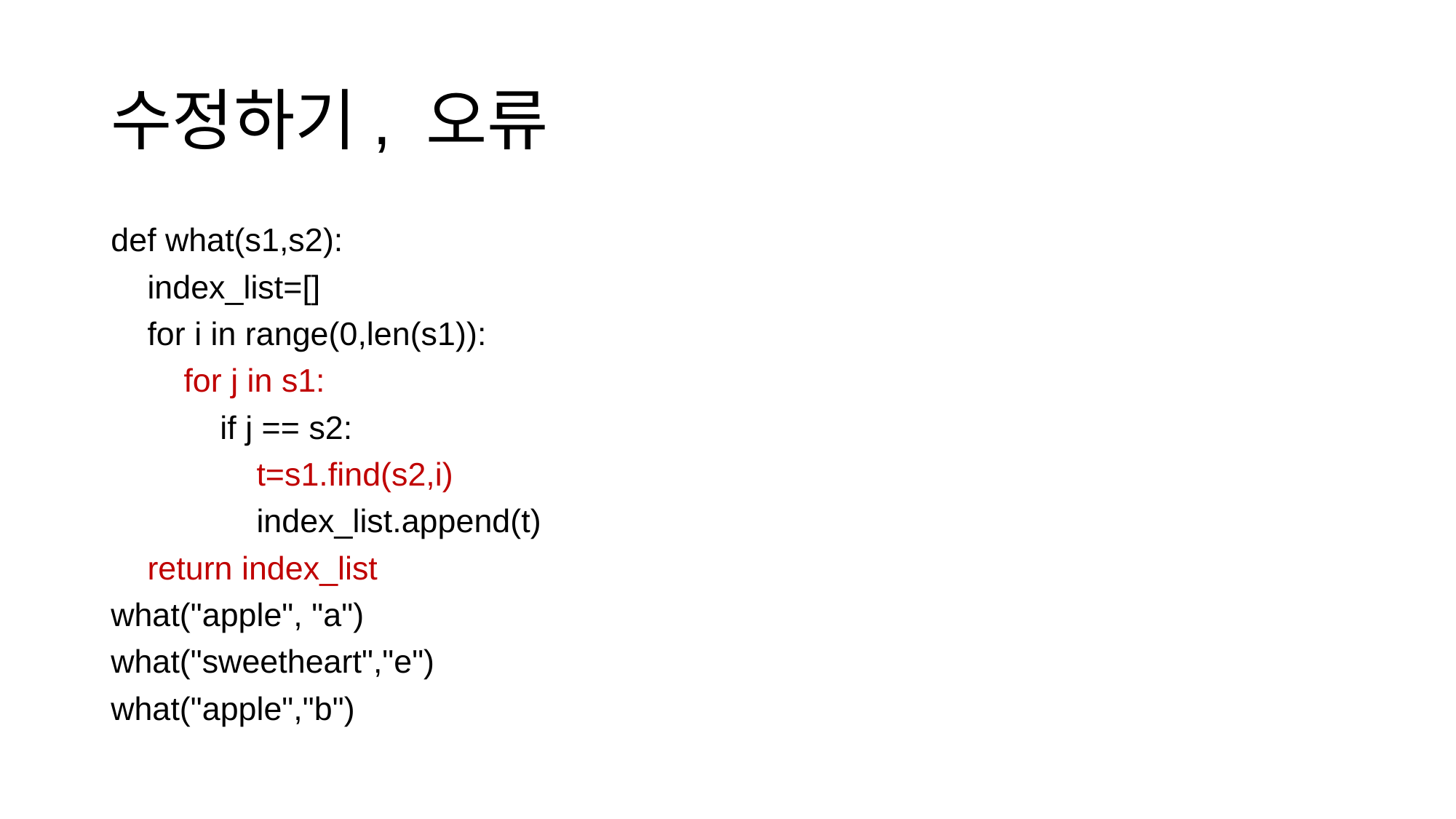

# 수정하기, 오류
def what(s1,s2):
    index_list=[]
    for i in range(0,len(s1)):
        for j in s1:
            if j == s2:
                t=s1.find(s2,i)
                index_list.append(t)
    return index_list
what("apple", "a")
what("sweetheart","e")
what("apple","b")